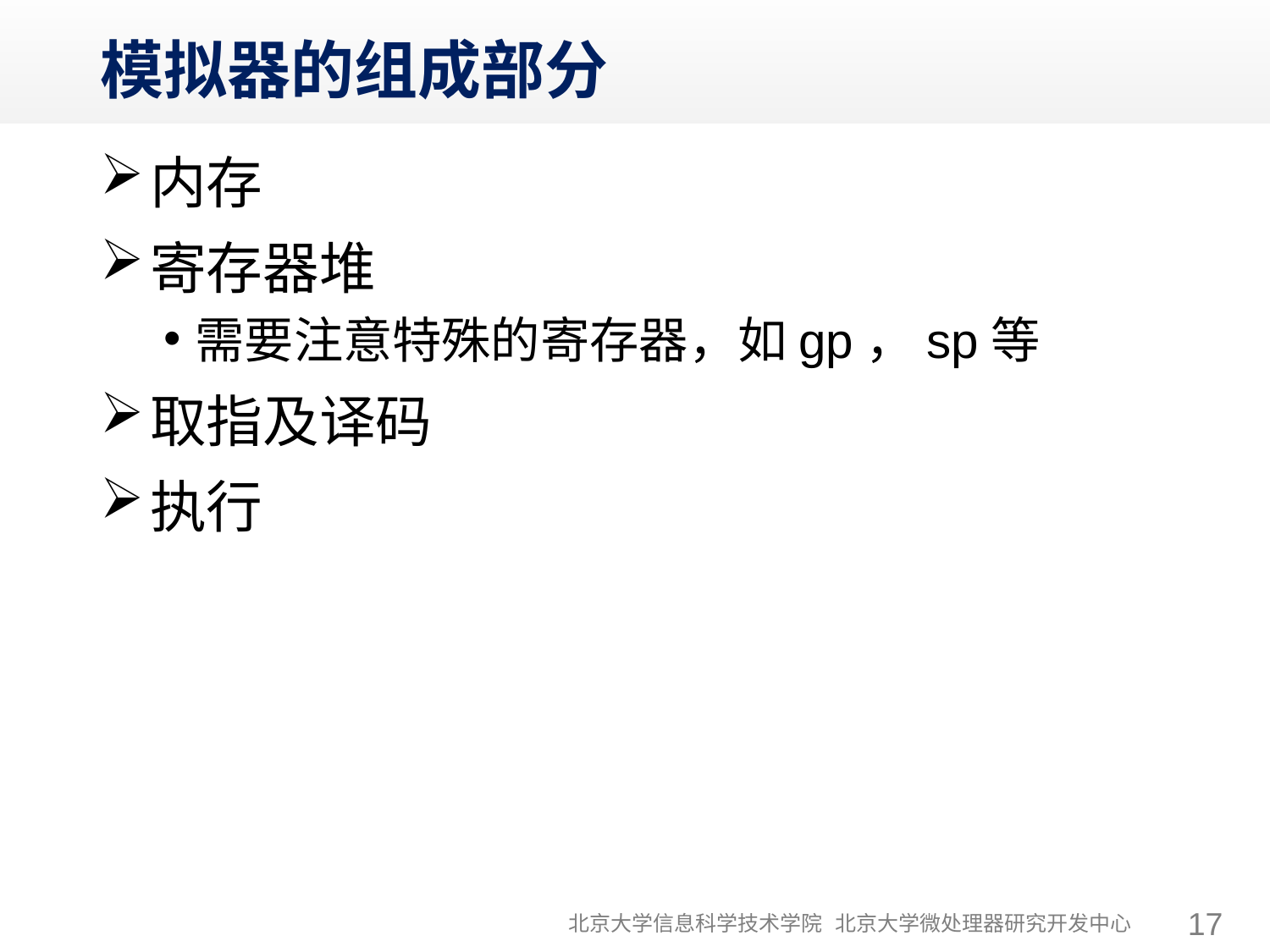

# 模拟器的组成部分
内存
寄存器堆
需要注意特殊的寄存器，如gp，sp等
取指及译码
执行
北京大学信息科学技术学院  北京大学微处理器研究开发中心
17